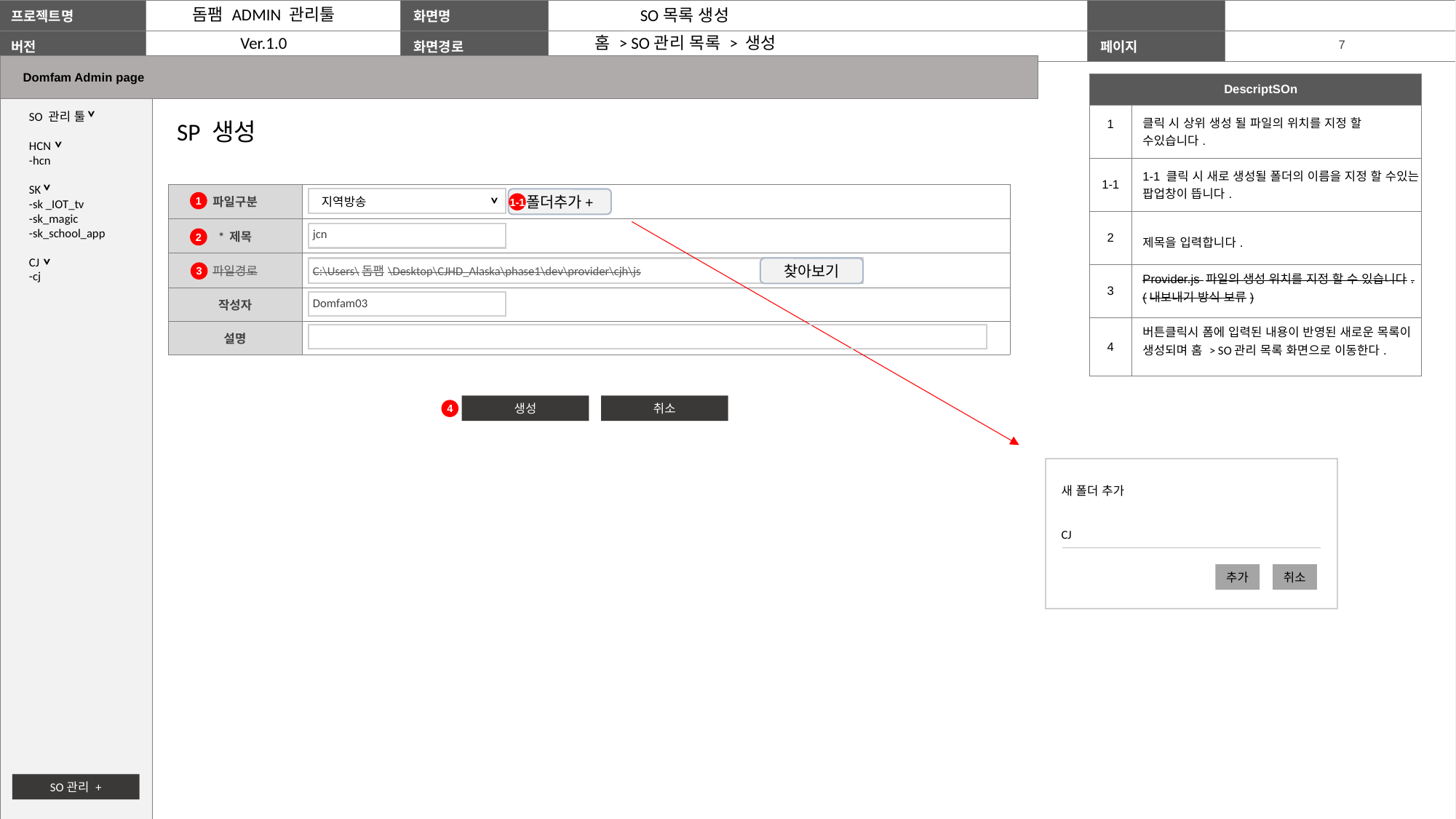

성향 투자정보
돔팸 ADMIN 관리툴
SO목록 생성
투자정보
Ver.1.0

홈 > SO관리 목록 > 생성

Domfam Admin page
| DescriptSOn |  |
| --- | --- |
| 1 | 클릭 시 상위 생성 될 파일의 위치를 지정 할 수있습니다. |
| 1-1 | 1-1 클릭 시 새로 생성될 폴더의 이름을 지정 할 수있는 팝업창이 뜹니다. |
| 2 | 제목을 입력합니다. |
| 3 | Provider.js 파일의 생성 위치를 지정 할 수 있습니다. (내보내기 방식 보류) |
| 4 | 버튼클릭시 폼에 입력된 내용이 반영된 새로운 목록이 생성되며 홈 > SO관리 목록 화면으로 이동한다. |
>

SO 관리 툴

HCN
-hcn

SK
-sk _IOT_tv
-sk_magic
-sk_school_app

CJ
-cj
SP 생성
>
>
>
| 파일구분 |  |
| --- | --- |
| \* 제목 | jcn |
| 파일경로 | C:\Users\돔팸\Desktop\CJHD\_Alaska\phase1\dev\provider\cjh\js |
| 작성자 | Domfam03 |
| 설명 |  |

지역방송
폴더추가+
1
1-1

2
>

찾아보기
3

생성
취소
4

새 폴더 추가

CJ

추가
취소
SO관리 +